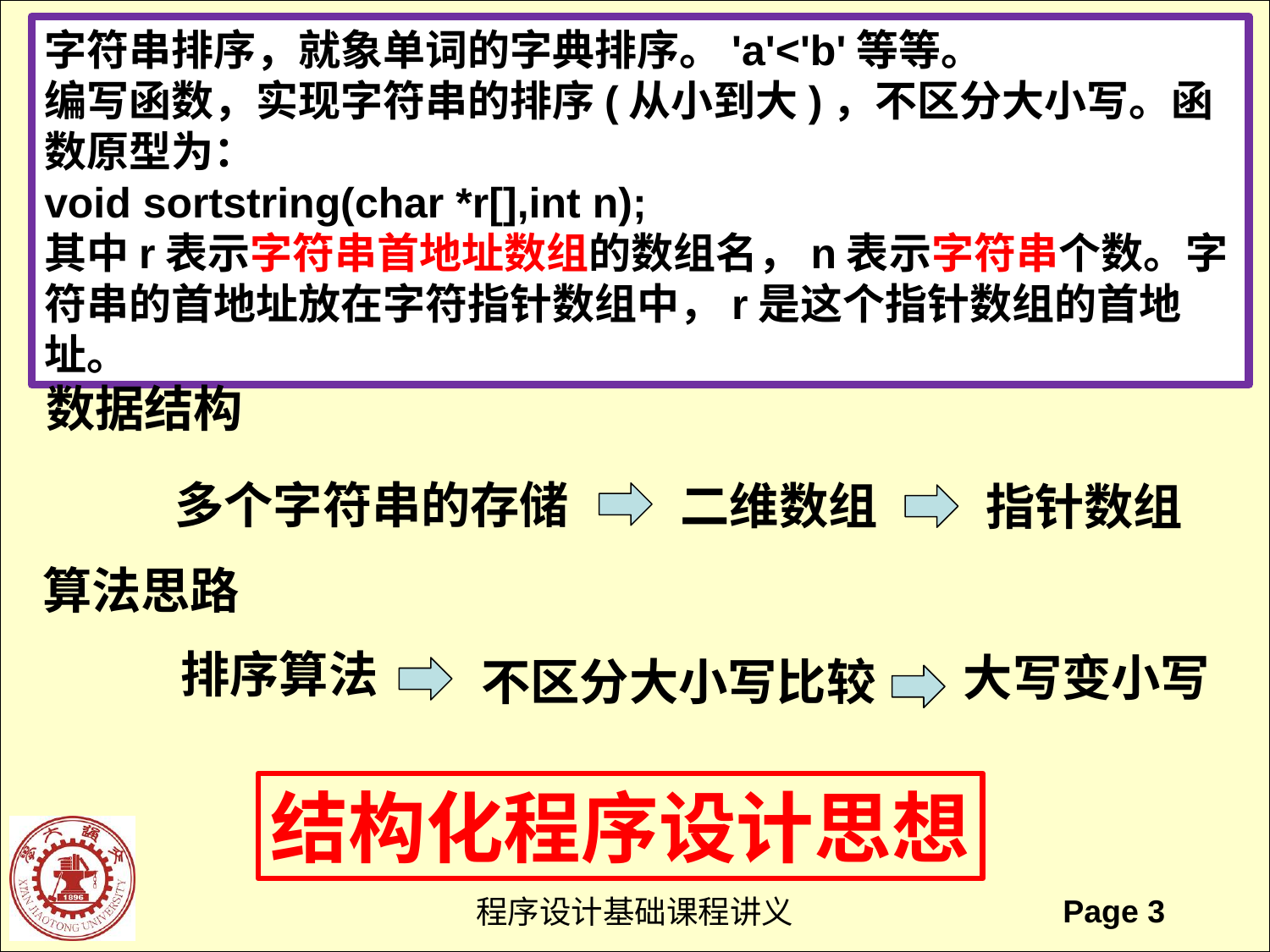

字符串排序，就象单词的字典排序。'a'<'b'等等。
编写函数，实现字符串的排序(从小到大)，不区分大小写。函数原型为：
void sortstring(char *r[],int n);
其中r表示字符串首地址数组的数组名，n表示字符串个数。字符串的首地址放在字符指针数组中，r是这个指针数组的首地址。
数据结构
多个字符串的存储
二维数组
指针数组

算法思路
排序算法
大写变小写
不区分大小写比较

结构化程序设计思想